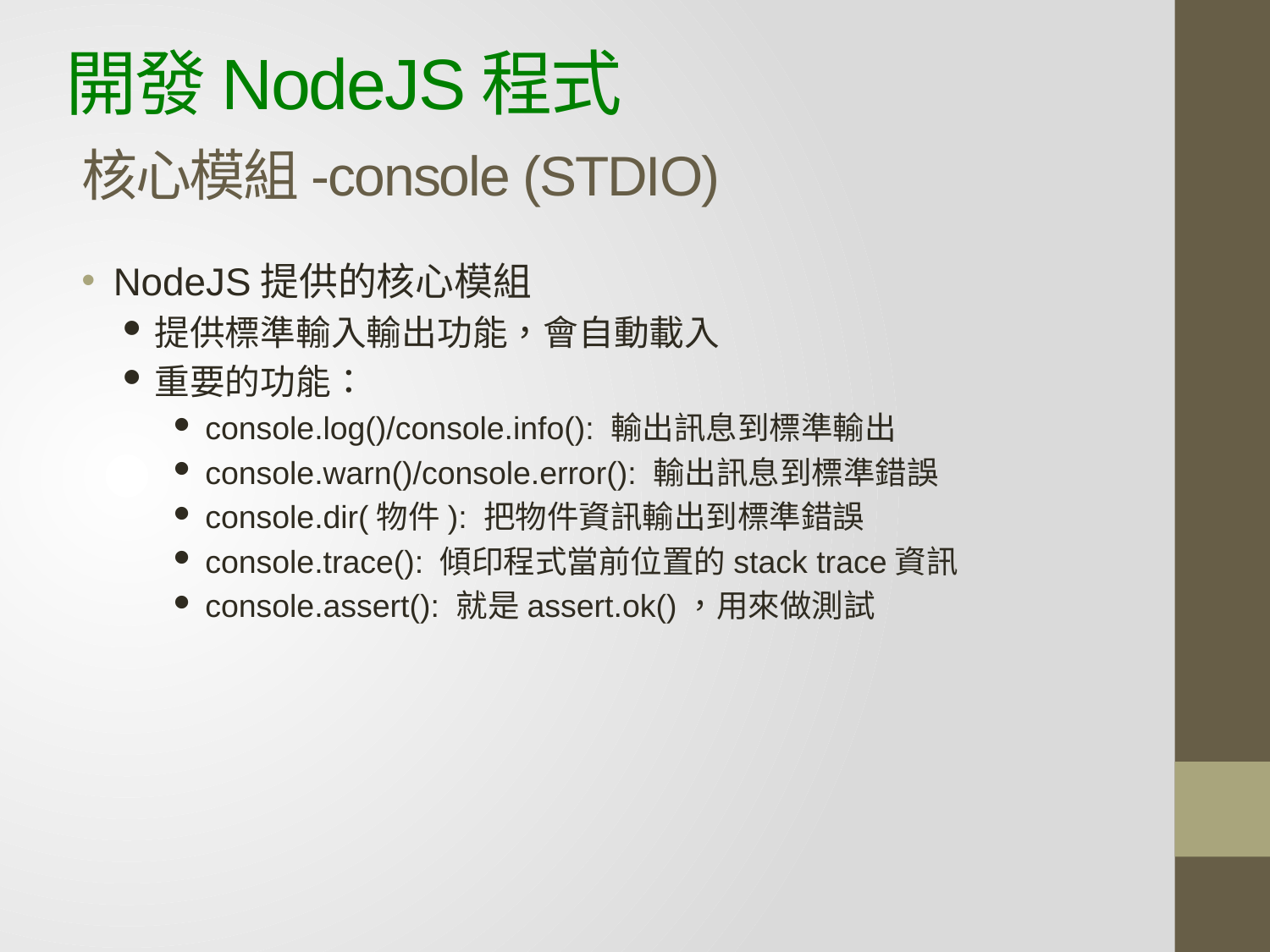

# 開發NodeJS程式 核心模組-console (STDIO)

NodeJS提供的核心模組
提供標準輸入輸出功能，會自動載入
重要的功能：
console.log()/console.info(): 輸出訊息到標準輸出
console.warn()/console.error(): 輸出訊息到標準錯誤
console.dir(物件): 把物件資訊輸出到標準錯誤
console.trace(): 傾印程式當前位置的stack trace資訊
console.assert(): 就是assert.ok()，用來做測試